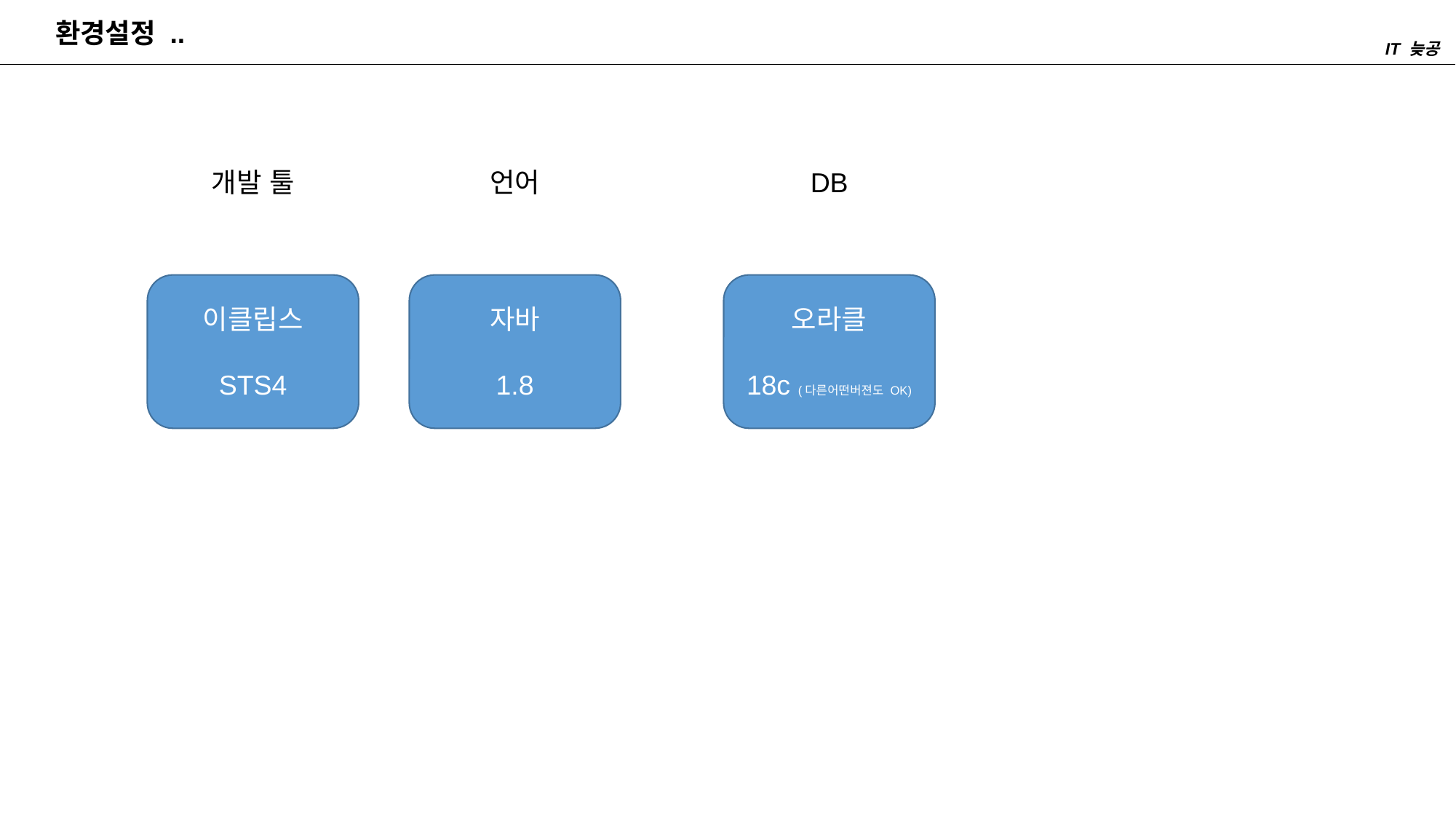

환경설정 ..
IT 늦공
개발 툴
언어
DB
오라클

18c (다른어떤버젼도 OK)
자바

1.8
이클립스

STS4